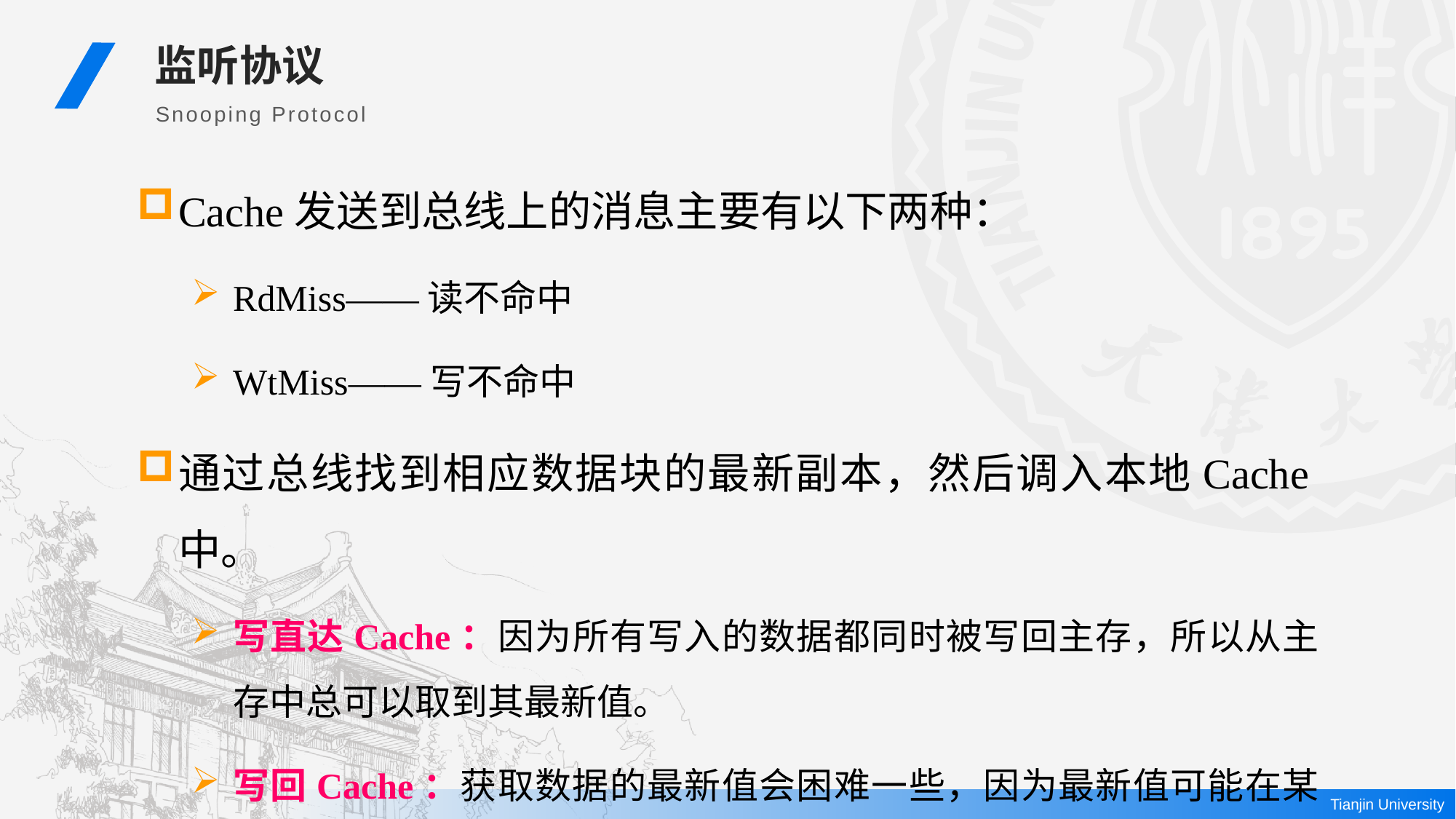

监听协议
Snooping Protocol
Cache发送到总线上的消息主要有以下两种：
RdMiss——读不命中
WtMiss——写不命中
通过总线找到相应数据块的最新副本，然后调入本地Cache中。
写直达Cache：因为所有写入的数据都同时被写回主存，所以从主存中总可以取到其最新值。
写回Cache：获取数据的最新值会困难一些，因为最新值可能在某个Cache中，也可能在主存中。（后面的讨论只考虑写回法Cache）